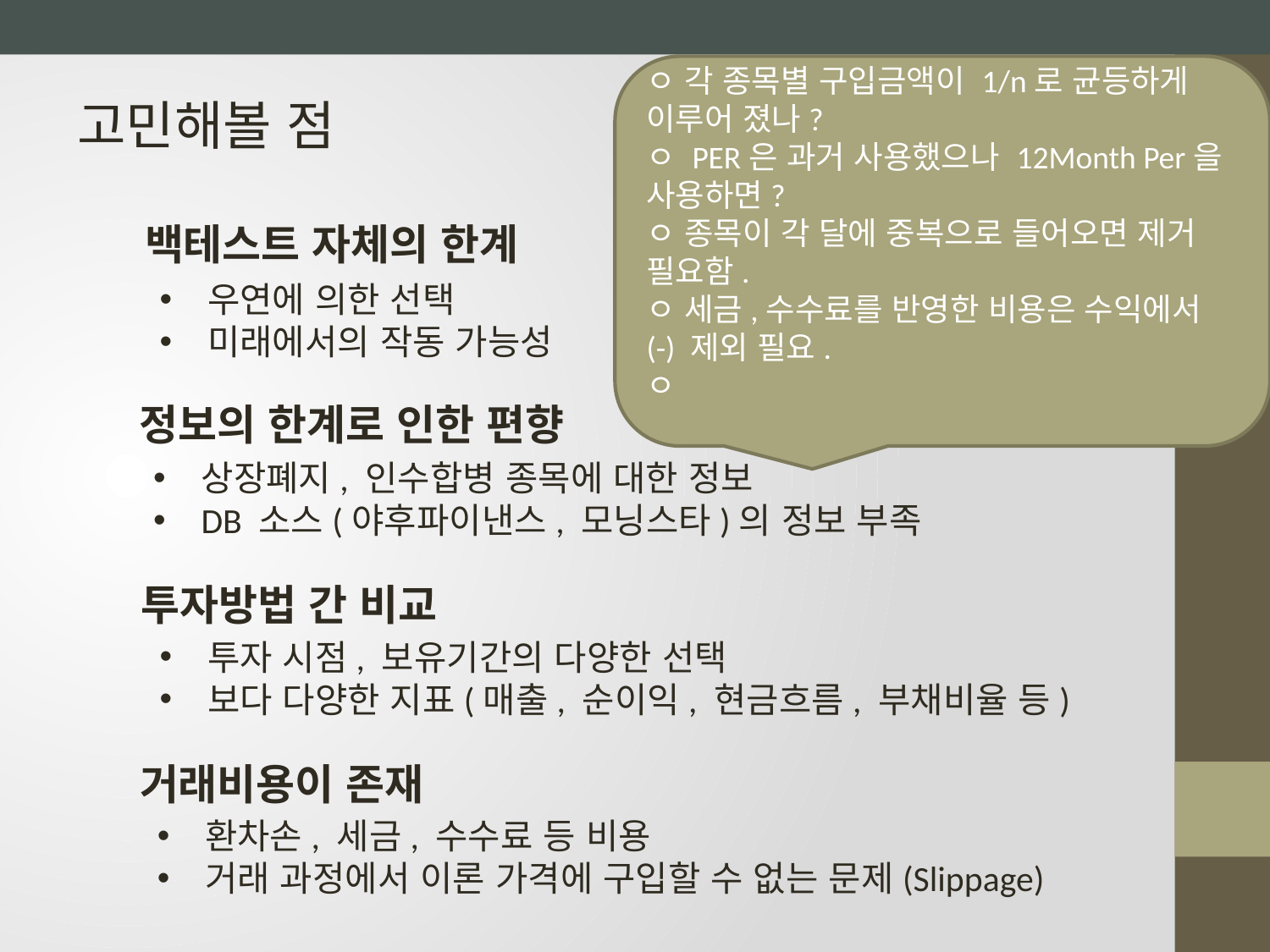

ㅇ 각 종목별 구입금액이 1/n로 균등하게 이루어 졌나?
ㅇ PER은 과거 사용했으나 12Month Per을 사용하면?
ㅇ 종목이 각 달에 중복으로 들어오면 제거 필요함.
ㅇ 세금,수수료를 반영한 비용은 수익에서 (-) 제외 필요.
ㅇ

고민해볼 점
백테스트 자체의 한계
우연에 의한 선택
미래에서의 작동 가능성
정보의 한계로 인한 편향
상장폐지, 인수합병 종목에 대한 정보
DB 소스(야후파이낸스, 모닝스타)의 정보 부족
투자방법 간 비교
투자 시점, 보유기간의 다양한 선택
보다 다양한 지표(매출, 순이익, 현금흐름, 부채비율 등)
거래비용이 존재
환차손, 세금, 수수료 등 비용
거래 과정에서 이론 가격에 구입할 수 없는 문제(Slippage)